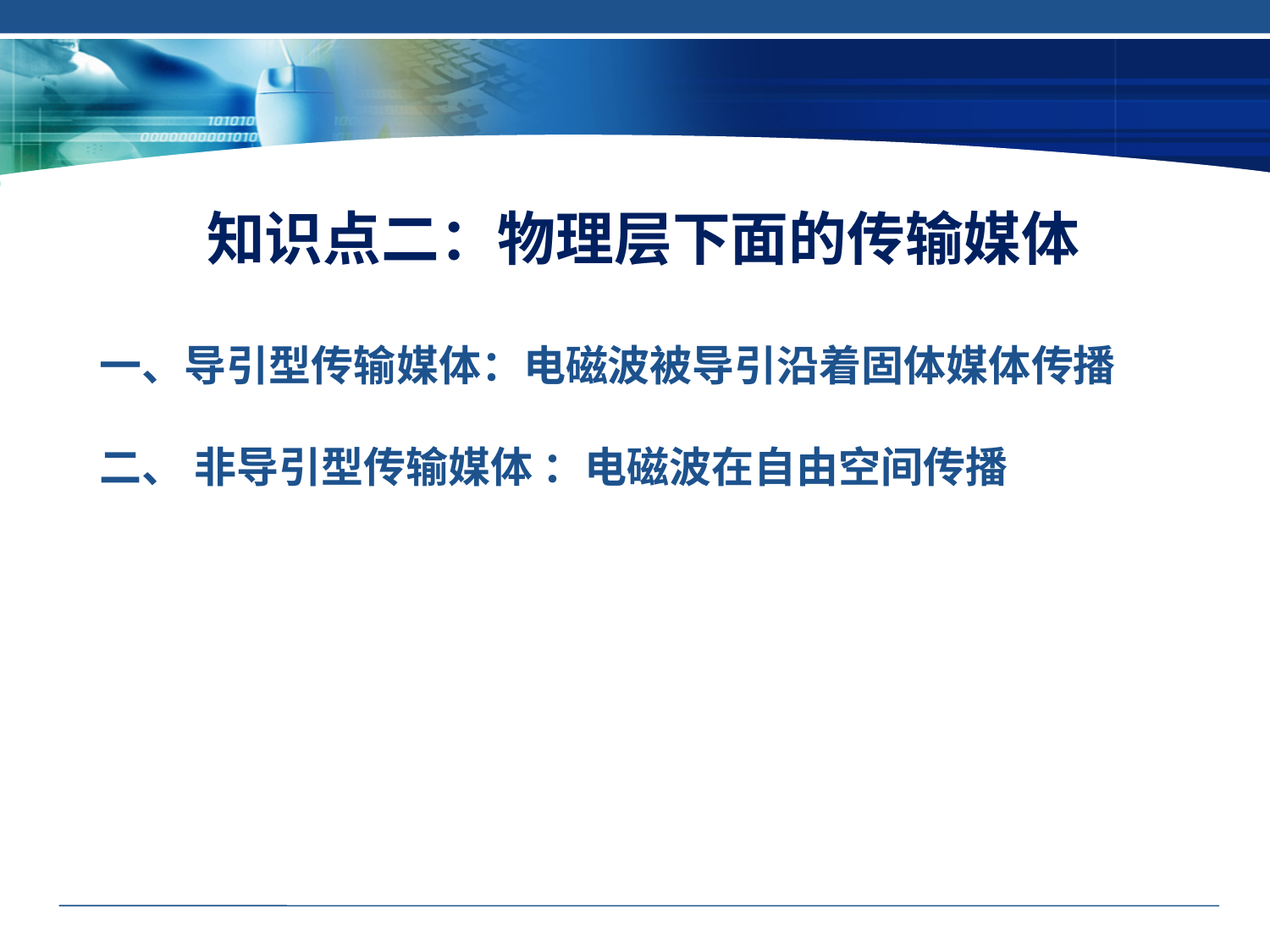

知识点二：物理层下面的传输媒体
一、导引型传输媒体：电磁波被导引沿着固体媒体传播

二、 非导引型传输媒体 ：电磁波在自由空间传播